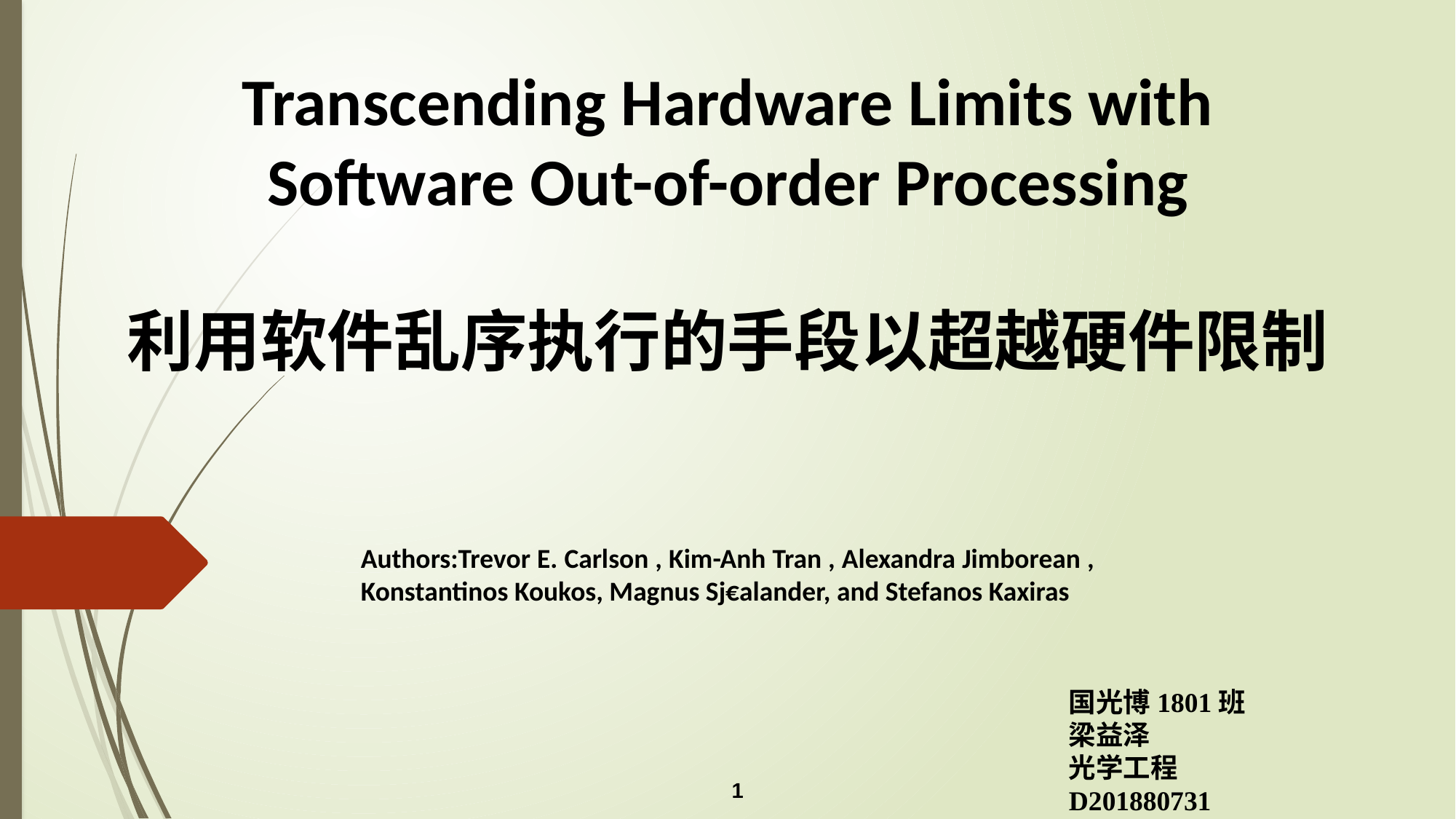

Transcending Hardware Limits with Software Out-of-order Processing

利用软件乱序执行的手段以超越硬件限制
Authors:Trevor E. Carlson , Kim-Anh Tran , Alexandra Jimborean , Konstantinos Koukos, Magnus Sj€alander, and Stefanos Kaxiras

国光博1801班
梁益泽
光学工程
D201880731
1